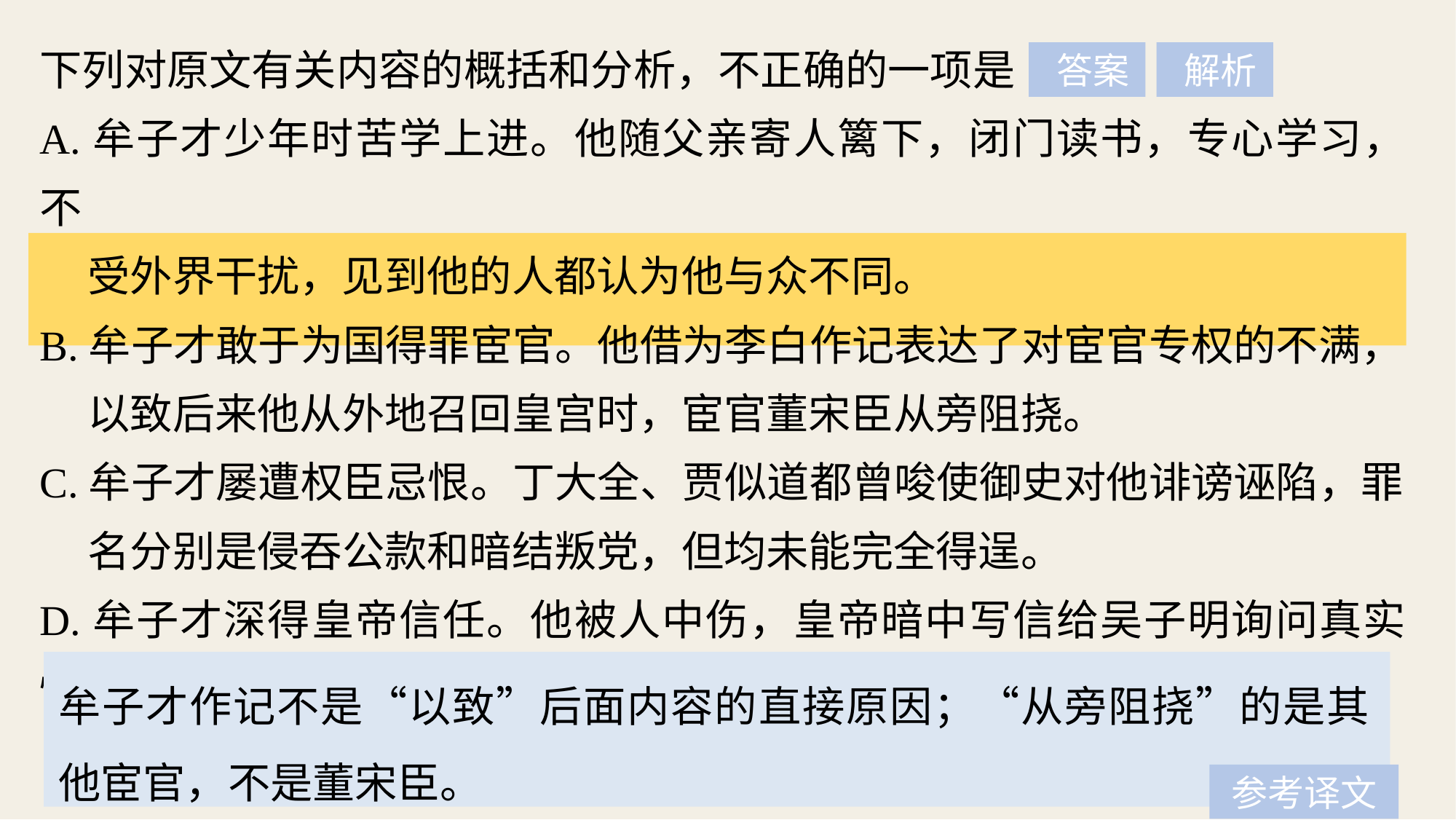

下列对原文有关内容的概括和分析，不正确的一项是
A.牟子才少年时苦学上进。他随父亲寄人篱下，闭门读书，专心学习，不
    受外界干扰，见到他的人都认为他与众不同。
B.牟子才敢于为国得罪宦官。他借为李白作记表达了对宦官专权的不满，
    以致后来他从外地召回皇宫时，宦官董宋臣从旁阻挠。
C.牟子才屡遭权臣忌恨。丁大全、贾似道都曾唆使御史对他诽谤诬陷，罪
    名分别是侵吞公款和暗结叛党，但均未能完全得逞。
D.牟子才深得皇帝信任。他被人中伤，皇帝暗中写信给吴子明询问真实情
    况；度宗做太子时，就对他很尊敬，即位后予以重用。
 答案
 解析

牟子才作记不是“以致”后面内容的直接原因；“从旁阻挠”的是其他宦官，不是董宋臣。

参考译文